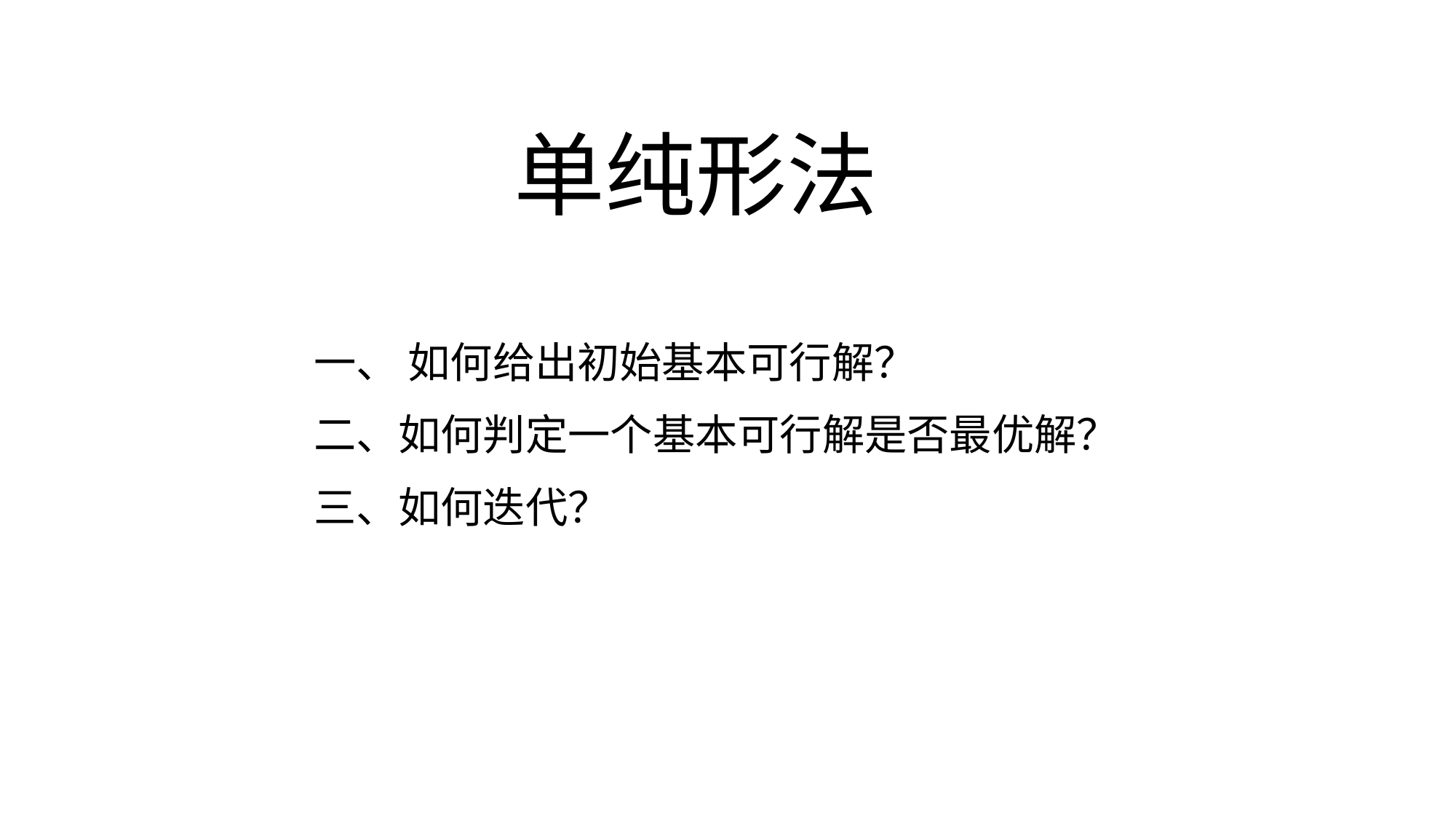

# 单纯形法
一、 如何给出初始基本可行解？
二、如何判定一个基本可行解是否最优解？
三、如何迭代？